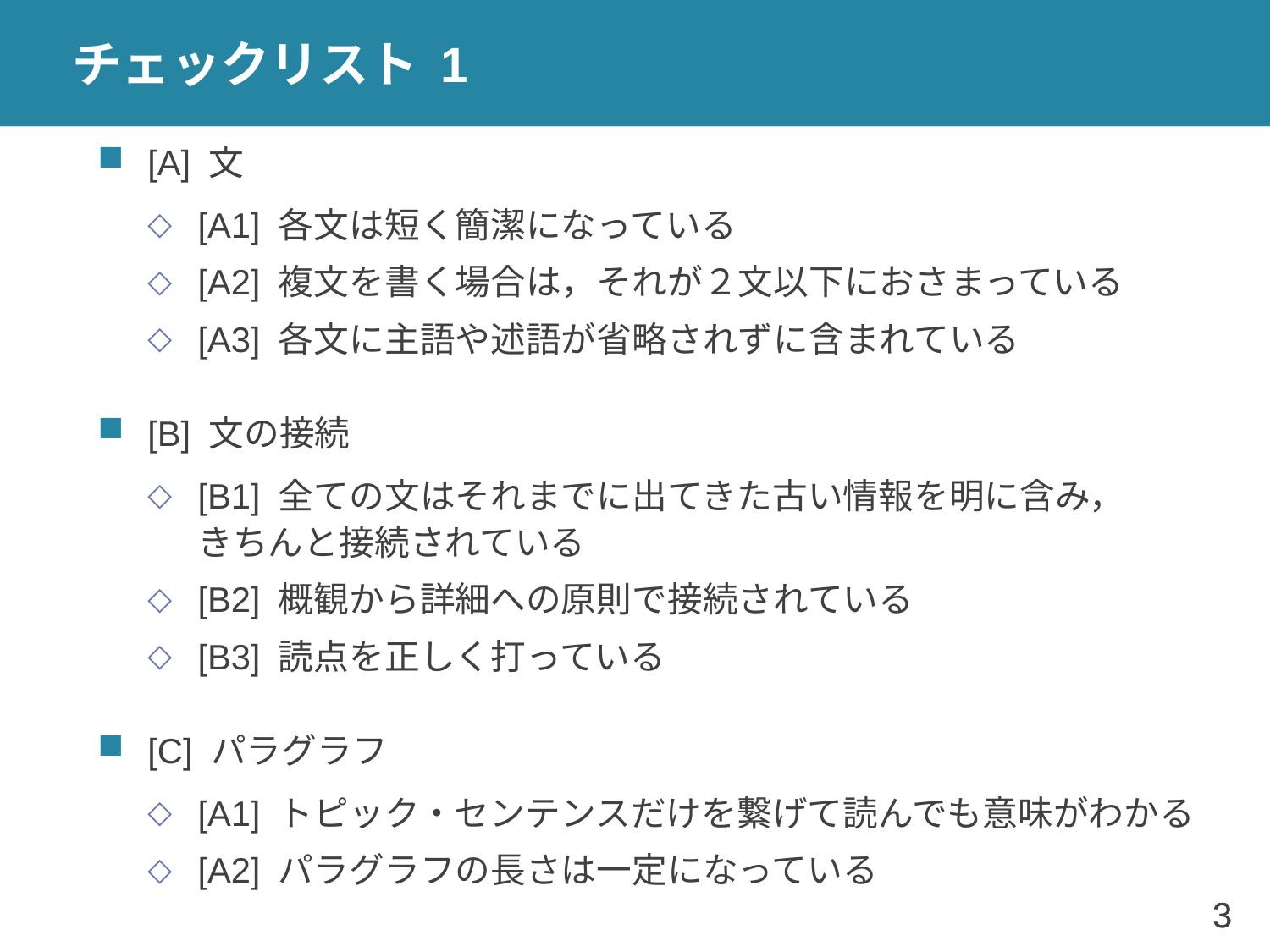

# チェックリスト 1
[A] 文
[A1] 各文は短く簡潔になっている
[A2] 複文を書く場合は，それが２文以下におさまっている
[A3] 各文に主語や述語が省略されずに含まれている
[B] 文の接続
[B1] 全ての文はそれまでに出てきた古い情報を明に含み，
きちんと接続されている
[B2] 概観から詳細への原則で接続されている
[B3] 読点を正しく打っている
[C] パラグラフ
[A1] トピック・センテンスだけを繋げて読んでも意味がわかる
[A2] パラグラフの長さは一定になっている